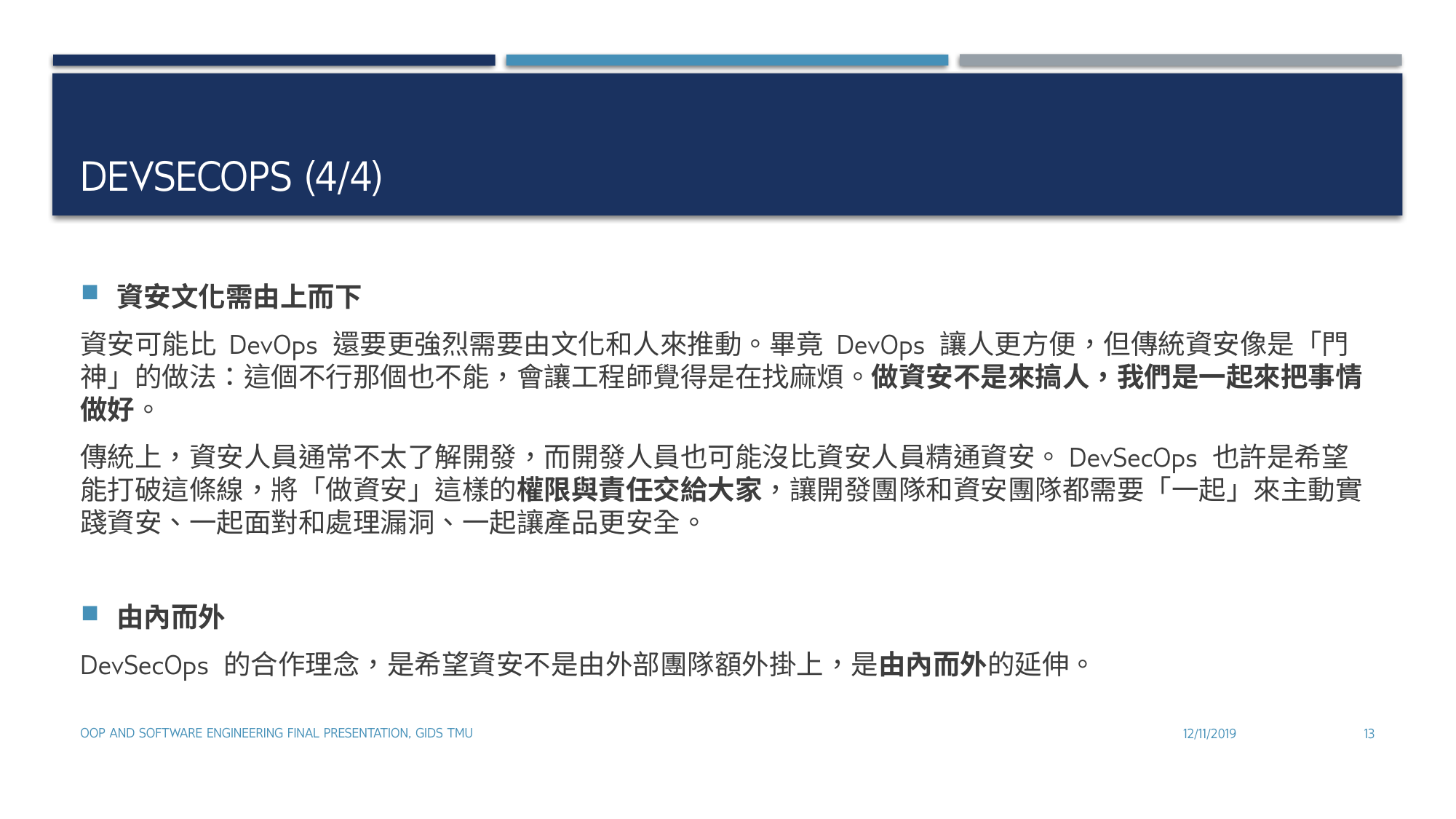

# DevSecOps (4/4)
資安文化需由上而下
資安可能比 DevOps 還要更強烈需要由文化和人來推動。畢竟 DevOps 讓人更方便，但傳統資安像是「門神」的做法：這個不行那個也不能，會讓工程師覺得是在找麻煩。做資安不是來搞人，我們是一起來把事情做好。
傳統上，資安人員通常不太了解開發，而開發人員也可能沒比資安人員精通資安。DevSecOps 也許是希望能打破這條線，將「做資安」這樣的權限與責任交給大家，讓開發團隊和資安團隊都需要「一起」來主動實踐資安、一起面對和處理漏洞、一起讓產品更安全。

由內而外
DevSecOps 的合作理念，是希望資安不是由外部團隊額外掛上，是由內而外的延伸。
OOP and Software engineering final presentation, GIDS TMU
12/11/2019
13